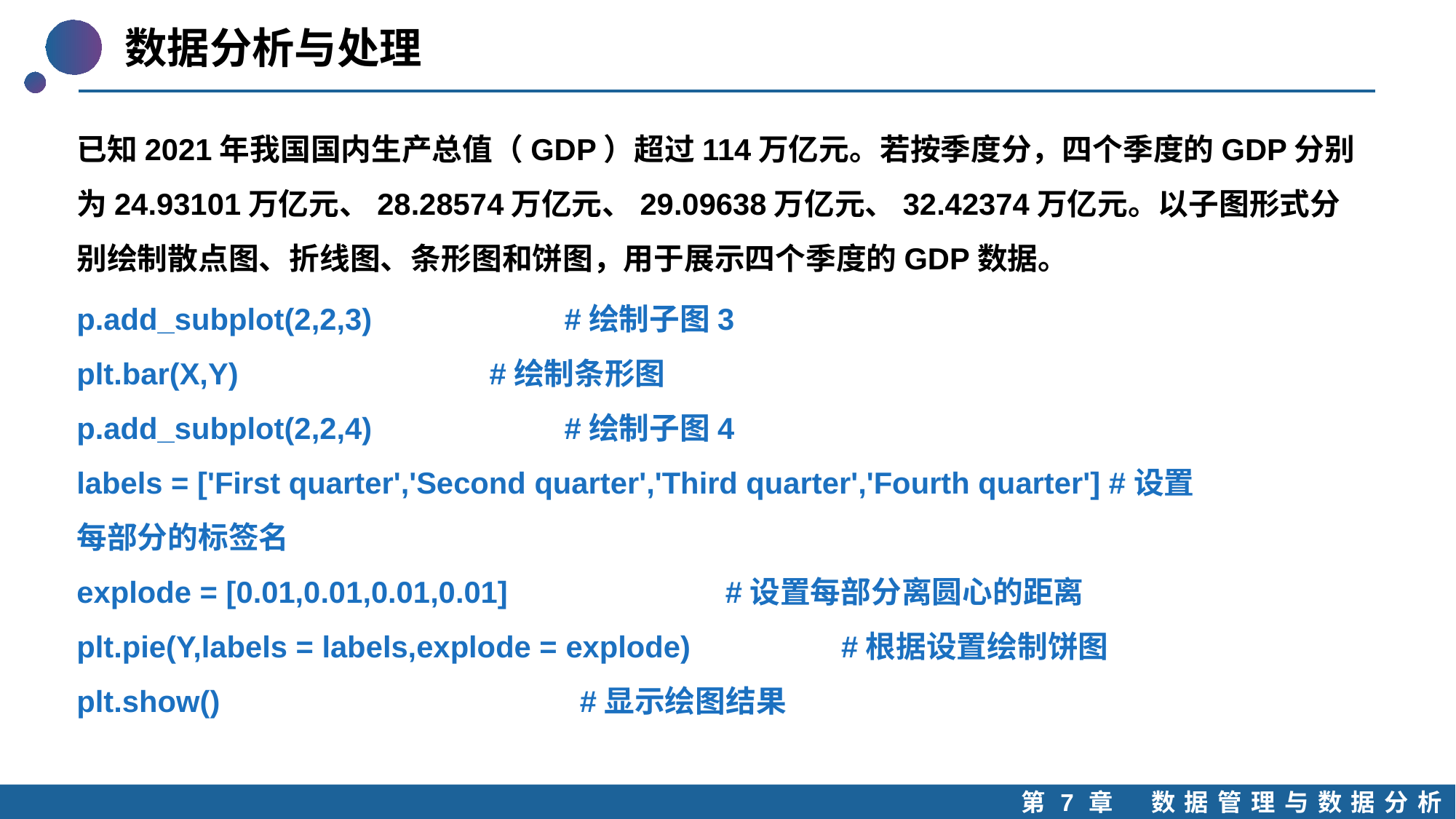

数据分析与处理

已知2021年我国国内生产总值（GDP）超过114万亿元。若按季度分，四个季度的GDP分别为24.93101万亿元、28.28574万亿元、29.09638万亿元、32.42374万亿元。以子图形式分别绘制散点图、折线图、条形图和饼图，用于展示四个季度的GDP数据。
p.add_subplot(2,2,3)                       #绘制子图3
plt.bar(X,Y)                              #绘制条形图
p.add_subplot(2,2,4)                       #绘制子图4
labels = ['First quarter','Second quarter','Third quarter','Fourth quarter'] #设置每部分的标签名
explode = [0.01,0.01,0.01,0.01]                          #设置每部分离圆心的距离
plt.pie(Y,labels = labels,explode = explode)                  #根据设置绘制饼图
plt.show()                                           #显示绘图结果
第7章  数据管理与数据分析